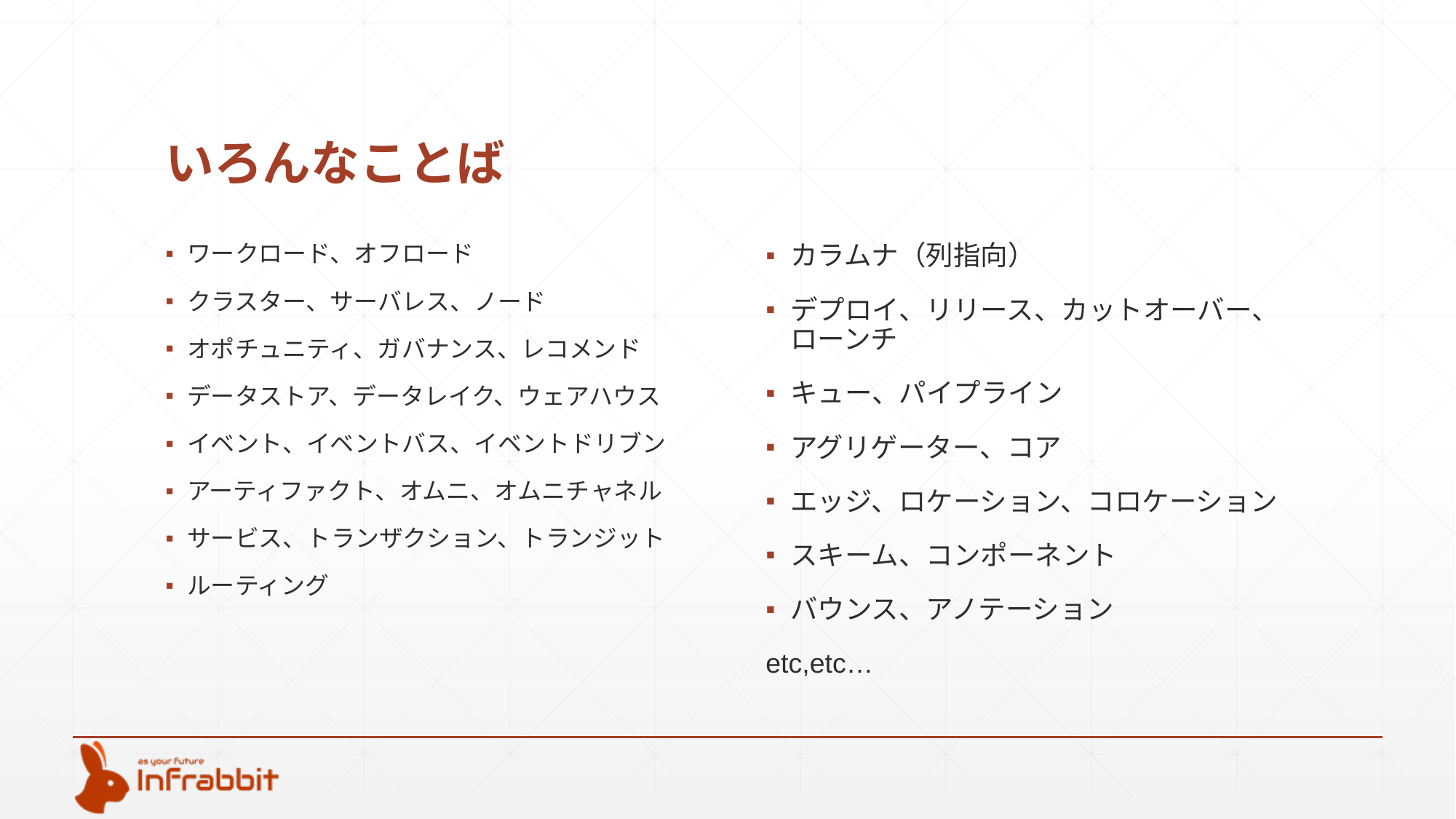

# いろんなことば
ワークロード、オフロード
クラスター、サーバレス、ノード
オポチュニティ、ガバナンス、レコメンド
データストア、データレイク、ウェアハウス
イベント、イベントバス、イベントドリブン
アーティファクト、オムニ、オムニチャネル
サービス、トランザクション、トランジット
ルーティング
カラムナ（列指向）
デプロイ、リリース、カットオーバー、ローンチ
キュー、パイプライン
アグリゲーター、コア
エッジ、ロケーション、コロケーション
スキーム、コンポーネント
バウンス、アノテーション
etc,etc…